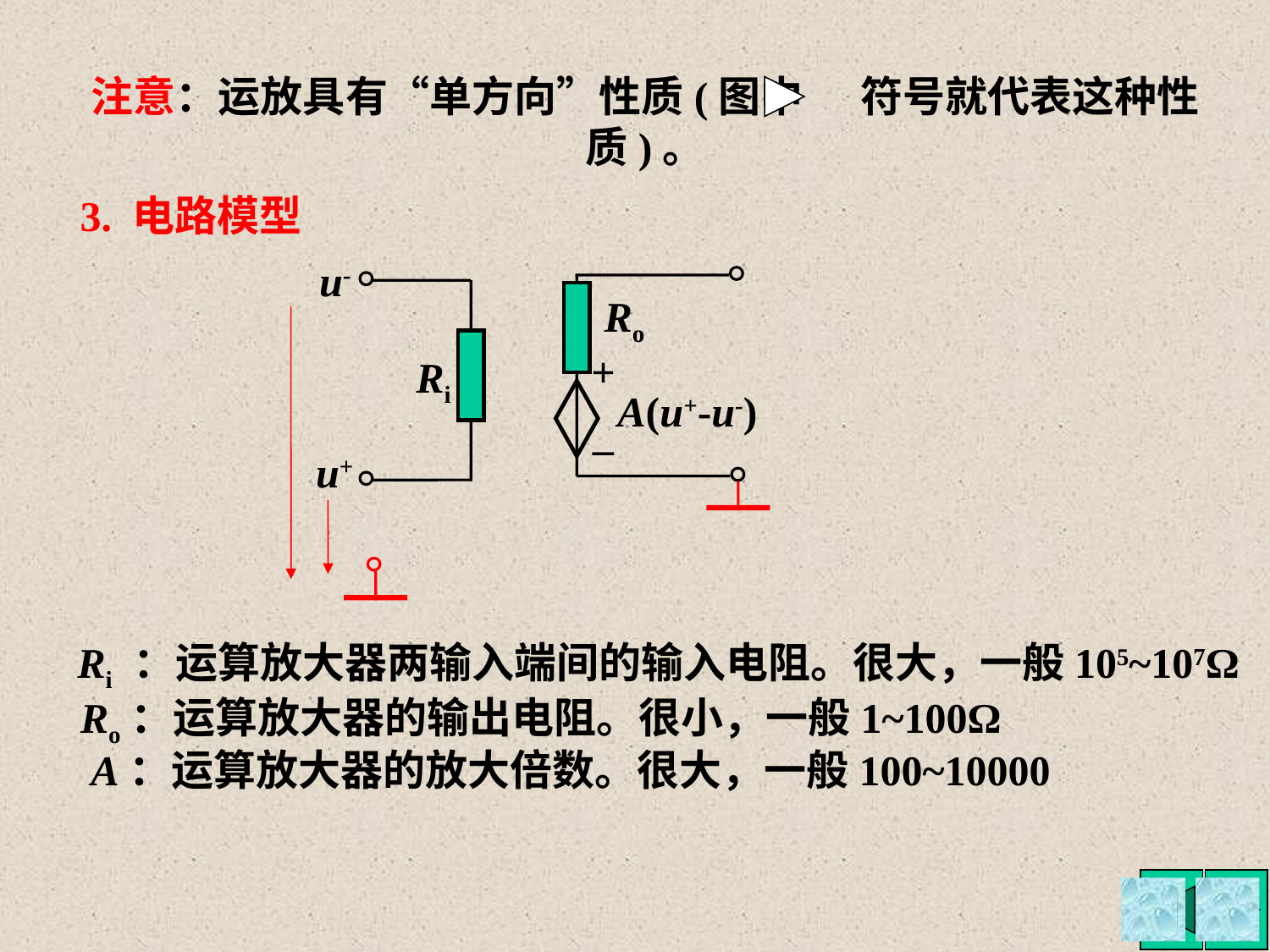

注意：运放具有“单方向”性质(图中      符号就代表这种性质)。

3. 电路模型
u-

Ro

+
Ri
A(u+-u-)

_
u+

Ri ：运算放大器两输入端间的输入电阻。很大，一般105~107Ω
Ro：运算放大器的输出电阻。很小，一般1~100Ω
A：运算放大器的放大倍数。很大，一般100~10000